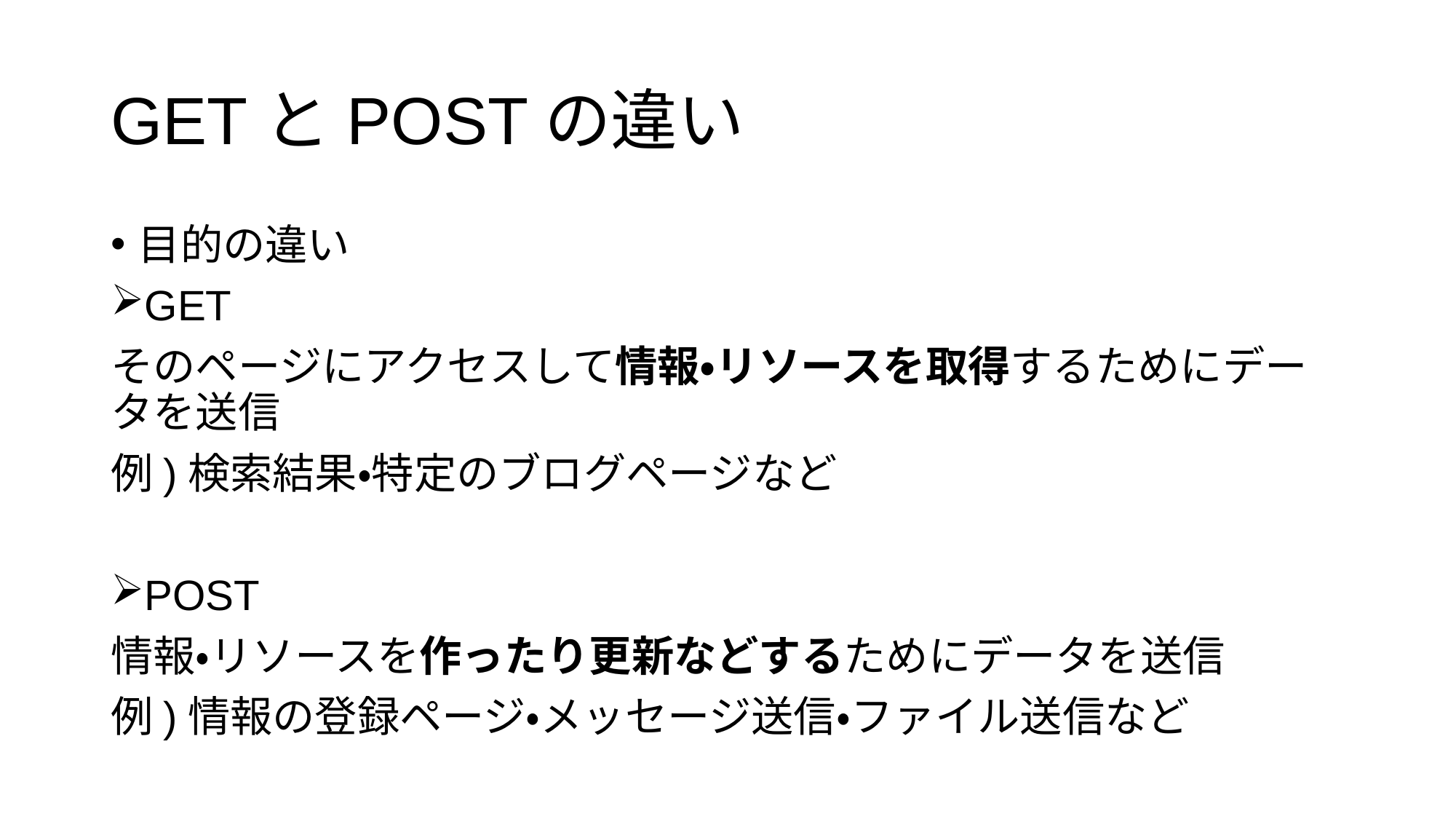

# GETとPOSTの違い
目的の違い
GET
そのページにアクセスして情報・リソースを取得するためにデータを送信
例)検索結果・特定のブログページなど

POST
情報・リソースを作ったり更新などするためにデータを送信
例)情報の登録ページ・メッセージ送信・ファイル送信など